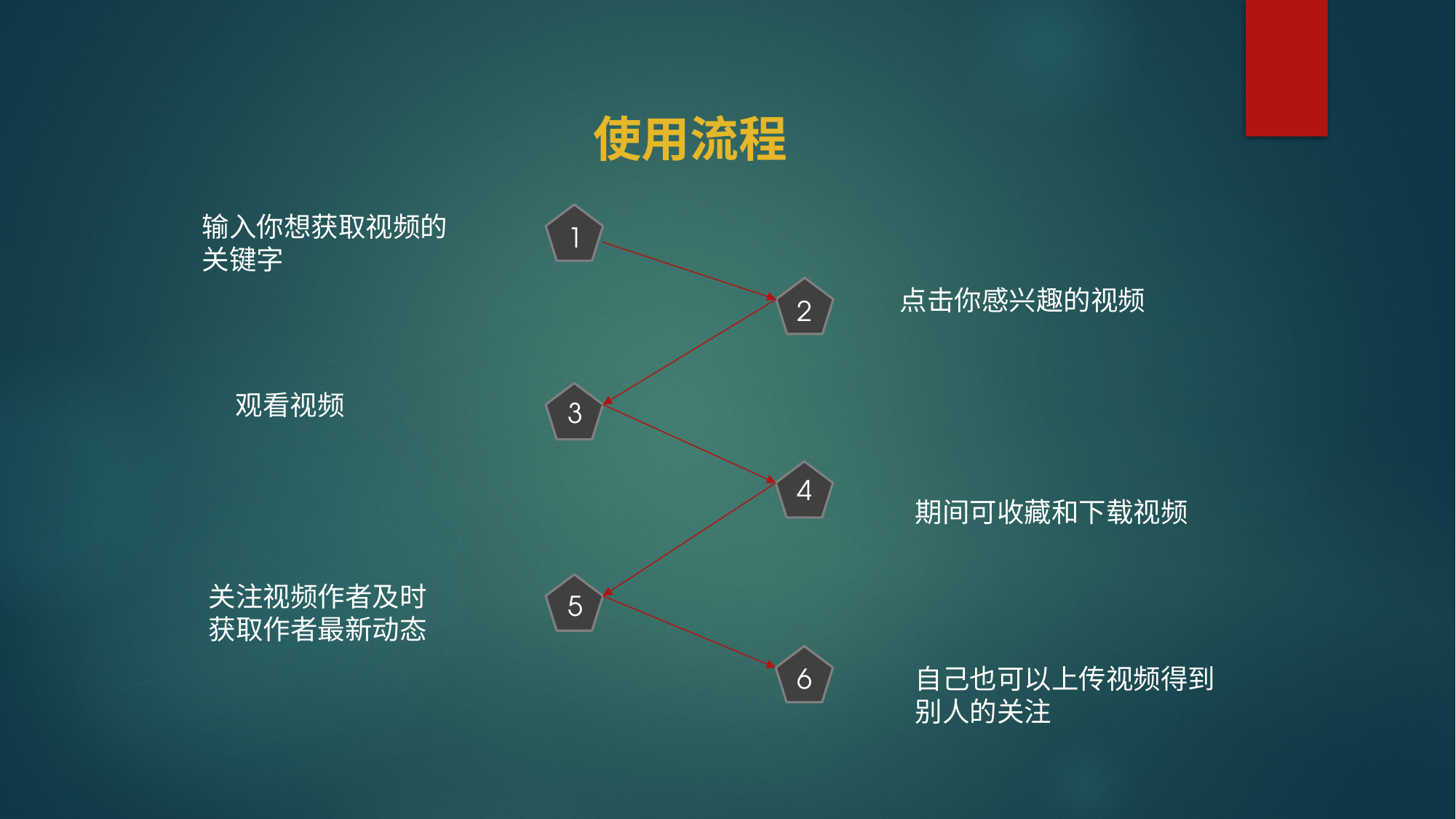

使用流程
输入你想获取视频的关键字

1

点击你感兴趣的视频
2
观看视频

3

4
期间可收藏和下载视频
关注视频作者及时获取作者最新动态

5

6
自己也可以上传视频得到别人的关注